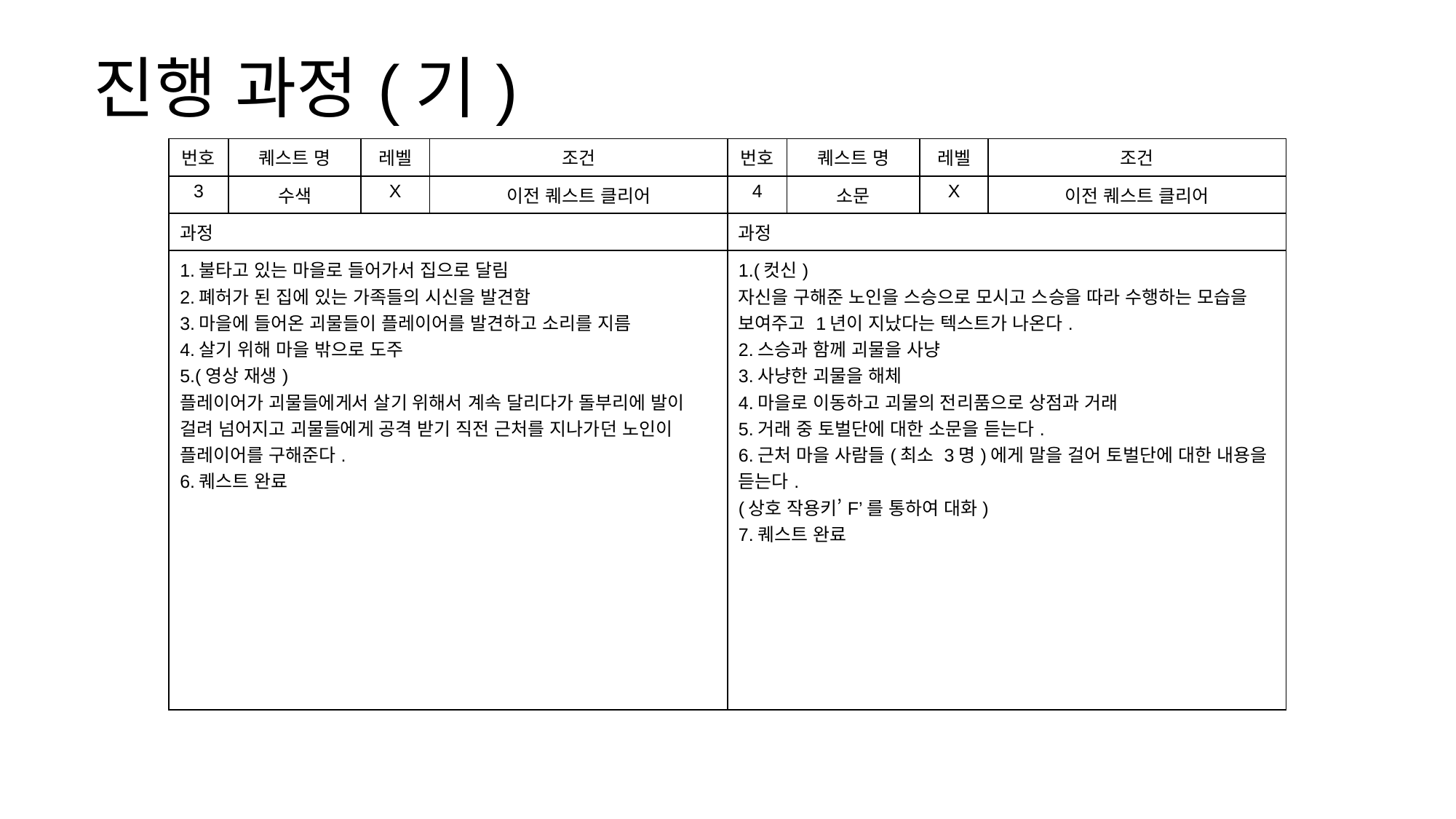

진행 과정(기)
| 번호 | 퀘스트 명 | 레벨 | 조건 |
| --- | --- | --- | --- |
| 3 | 수색 | X | 이전 퀘스트 클리어 |
| 과정 |  |  |  |
| 1.불타고 있는 마을로 들어가서 집으로 달림 2.폐허가 된 집에 있는 가족들의 시신을 발견함 3.마을에 들어온 괴물들이 플레이어를 발견하고 소리를 지름 4.살기 위해 마을 밖으로 도주 5.(영상 재생) 플레이어가 괴물들에게서 살기 위해서 계속 달리다가 돌부리에 발이 걸려 넘어지고 괴물들에게 공격 받기 직전 근처를 지나가던 노인이 플레이어를 구해준다. 6.퀘스트 완료 |  |  |  |
| 번호 | 퀘스트 명 | 레벨 | 조건 |
| --- | --- | --- | --- |
| 4 | 소문 | X | 이전 퀘스트 클리어 |
| 과정 |  |  |  |
| 1.(컷신) 자신을 구해준 노인을 스승으로 모시고 스승을 따라 수행하는 모습을 보여주고 1년이 지났다는 텍스트가 나온다. 2.스승과 함께 괴물을 사냥 3.사냥한 괴물을 해체 4.마을로 이동하고 괴물의 전리품으로 상점과 거래 5.거래 중 토벌단에 대한 소문을 듣는다. 6.근처 마을 사람들(최소 3명)에게 말을 걸어 토벌단에 대한 내용을 듣는다. (상호 작용키’F’를 통하여 대화) 7.퀘스트 완료 |  |  |  |